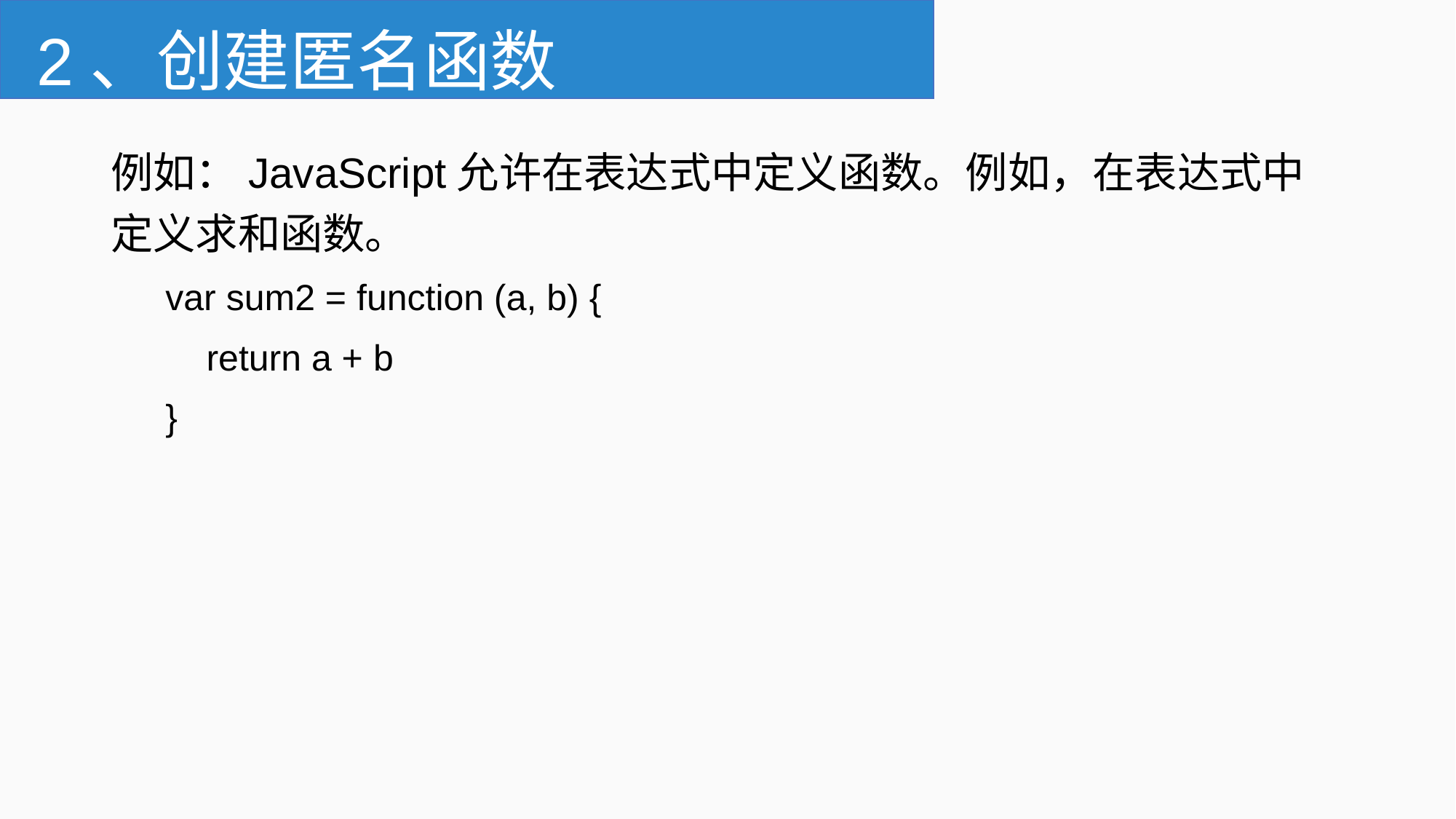

# 2、创建匿名函数
例如：JavaScript允许在表达式中定义函数。例如，在表达式中定义求和函数。
var sum2 = function (a, b) {
    return a + b
}